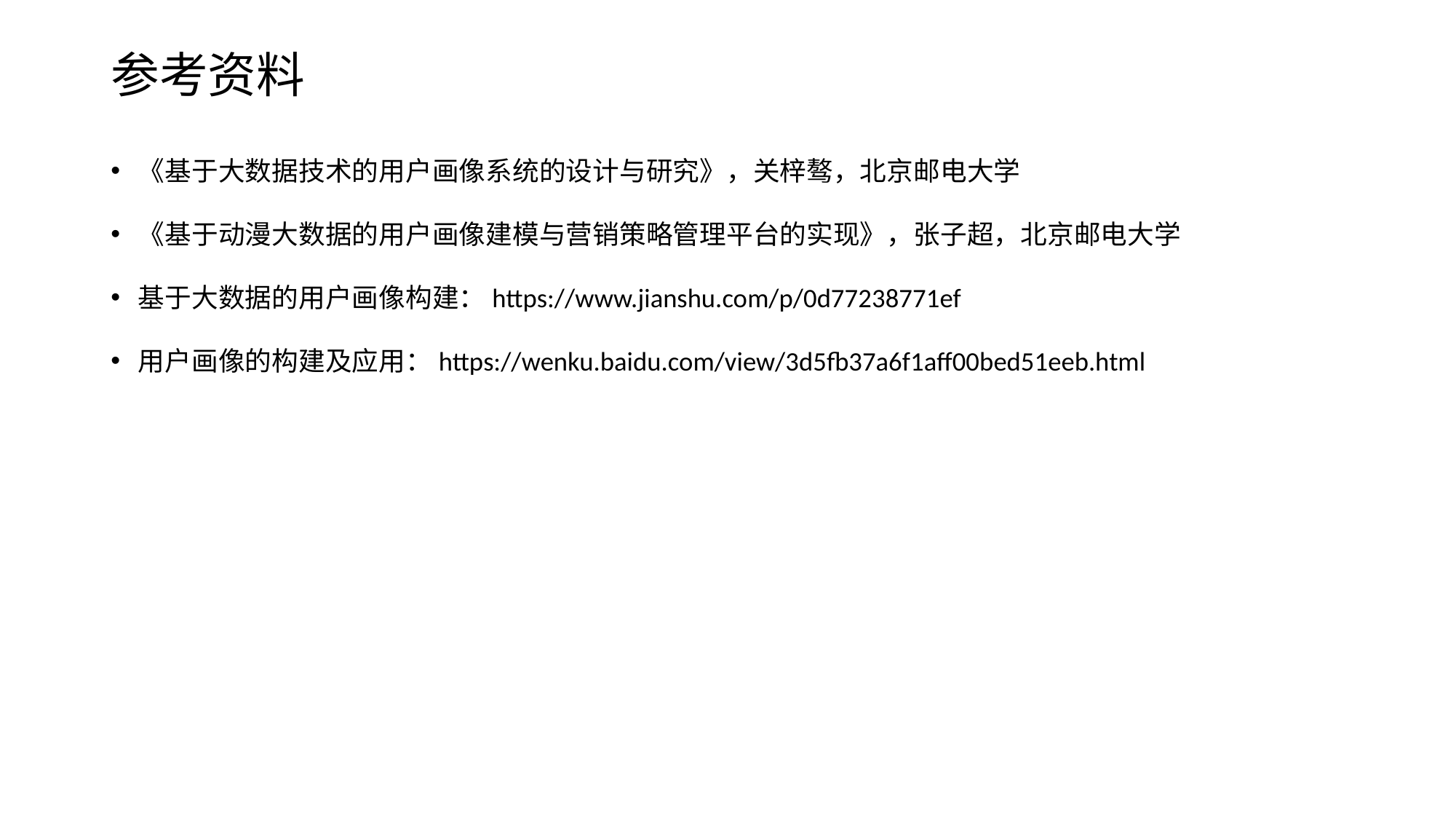

# 参考资料
《基于大数据技术的用户画像系统的设计与研究》，关梓骜，北京邮电大学
《基于动漫大数据的用户画像建模与营销策略管理平台的实现》，张子超，北京邮电大学
基于大数据的用户画像构建：https://www.jianshu.com/p/0d77238771ef
用户画像的构建及应用：https://wenku.baidu.com/view/3d5fb37a6f1aff00bed51eeb.html